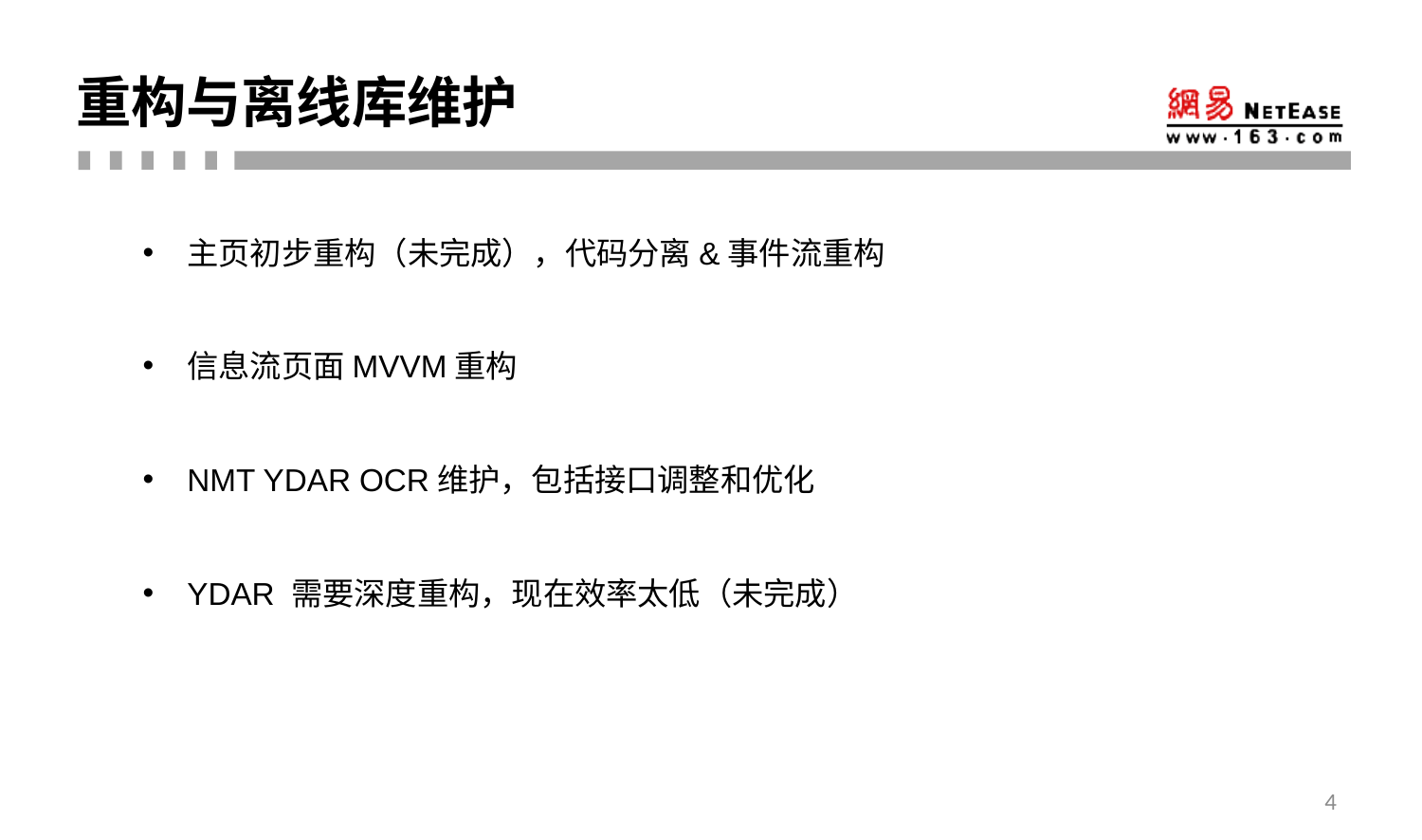

# 重构与离线库维护
主页初步重构（未完成），代码分离&事件流重构

信息流页面MVVM重构

NMT YDAR OCR维护，包括接口调整和优化

YDAR 需要深度重构，现在效率太低（未完成）